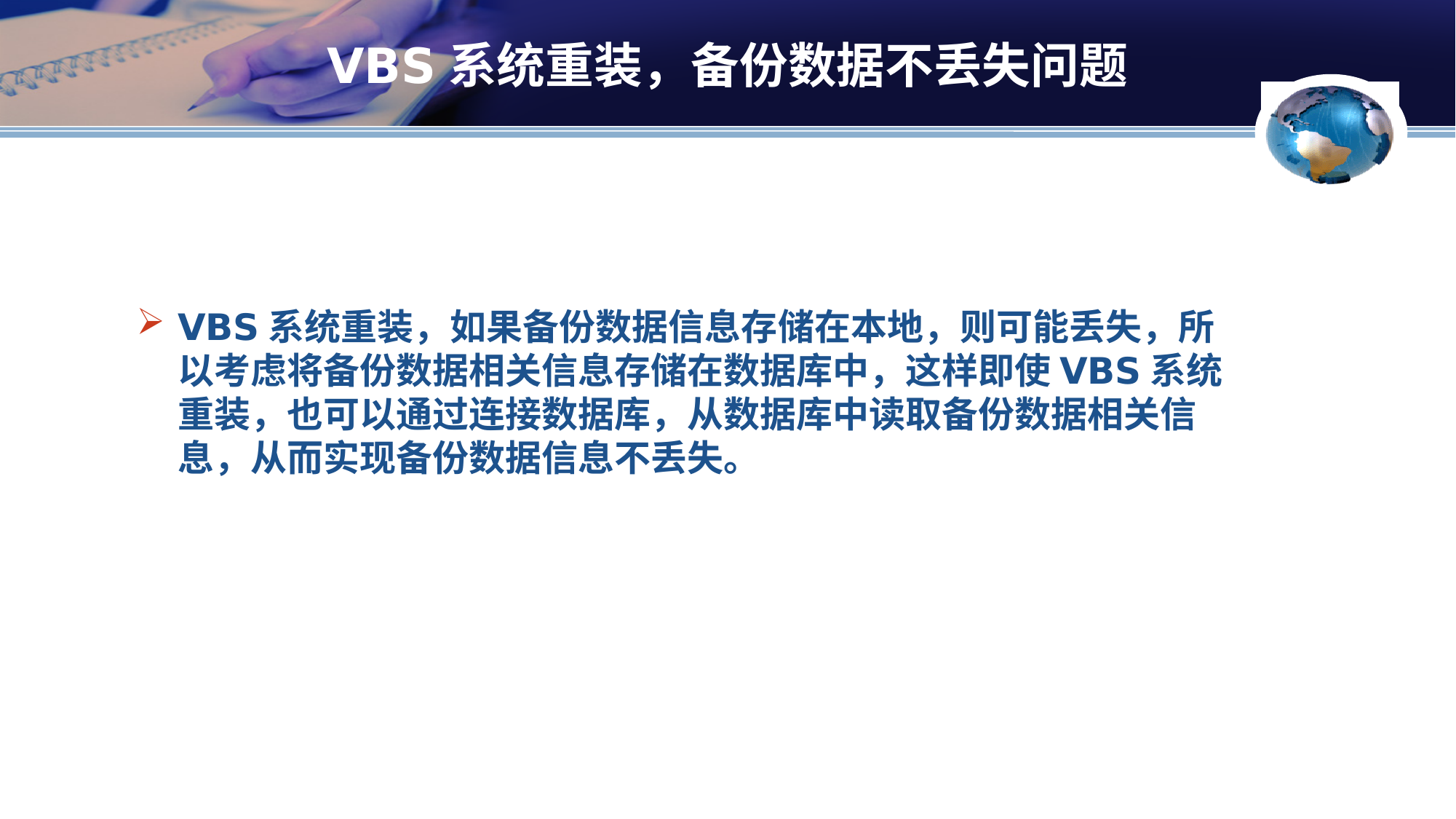

# VBS系统重装，备份数据不丢失问题

VBS系统重装，如果备份数据信息存储在本地，则可能丢失，所以考虑将备份数据相关信息存储在数据库中，这样即使VBS系统重装，也可以通过连接数据库，从数据库中读取备份数据相关信息，从而实现备份数据信息不丢失。